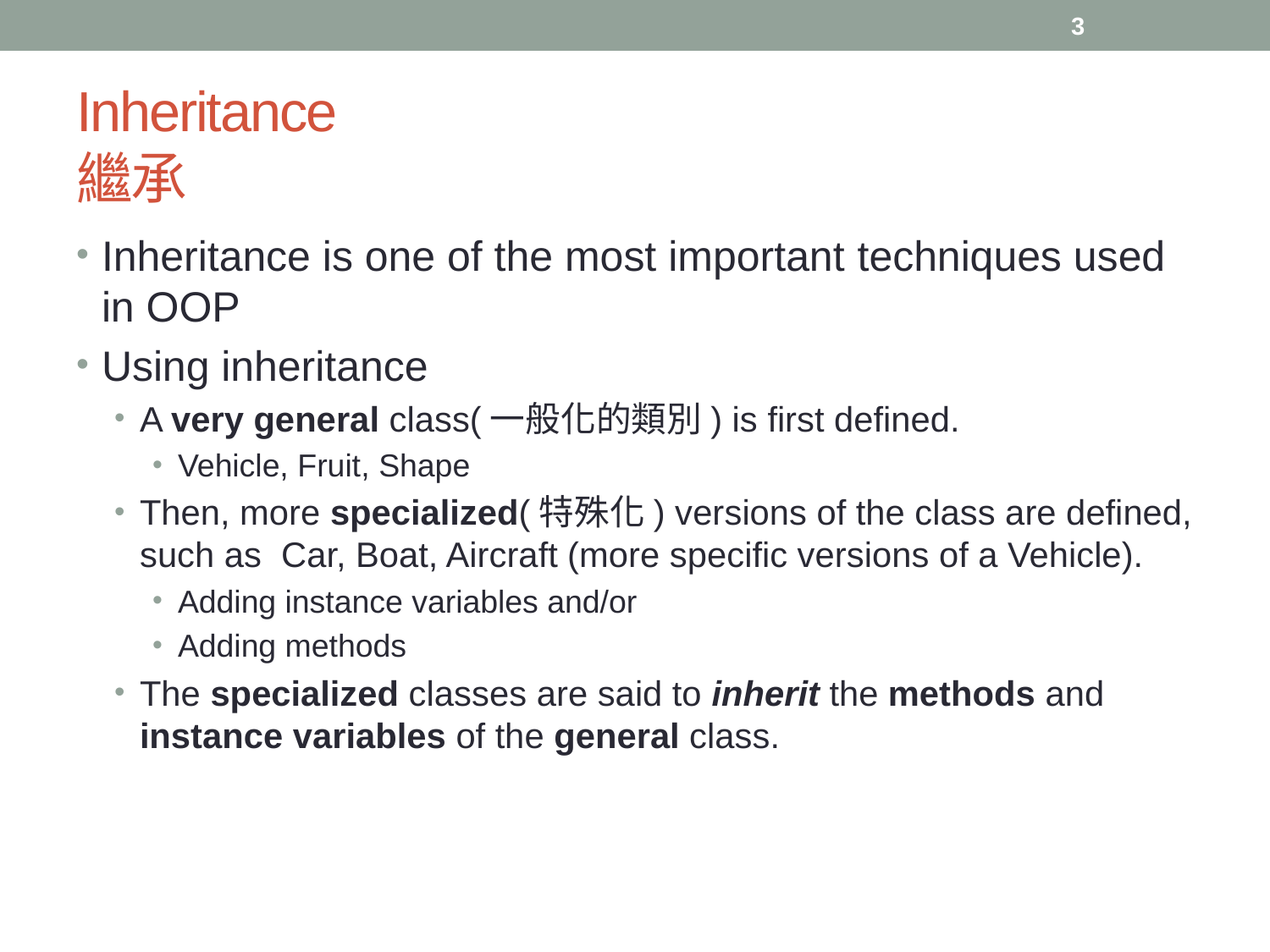

3
# Inheritance 繼承
Inheritance is one of the most important techniques used in OOP
Using inheritance
A very general class(一般化的類別) is first defined.
Vehicle, Fruit, Shape
Then, more specialized(特殊化) versions of the class are defined, such as  Car, Boat, Aircraft (more specific versions of a Vehicle).
Adding instance variables and/or
Adding methods
The specialized classes are said to inherit the methods and instance variables of the general class.